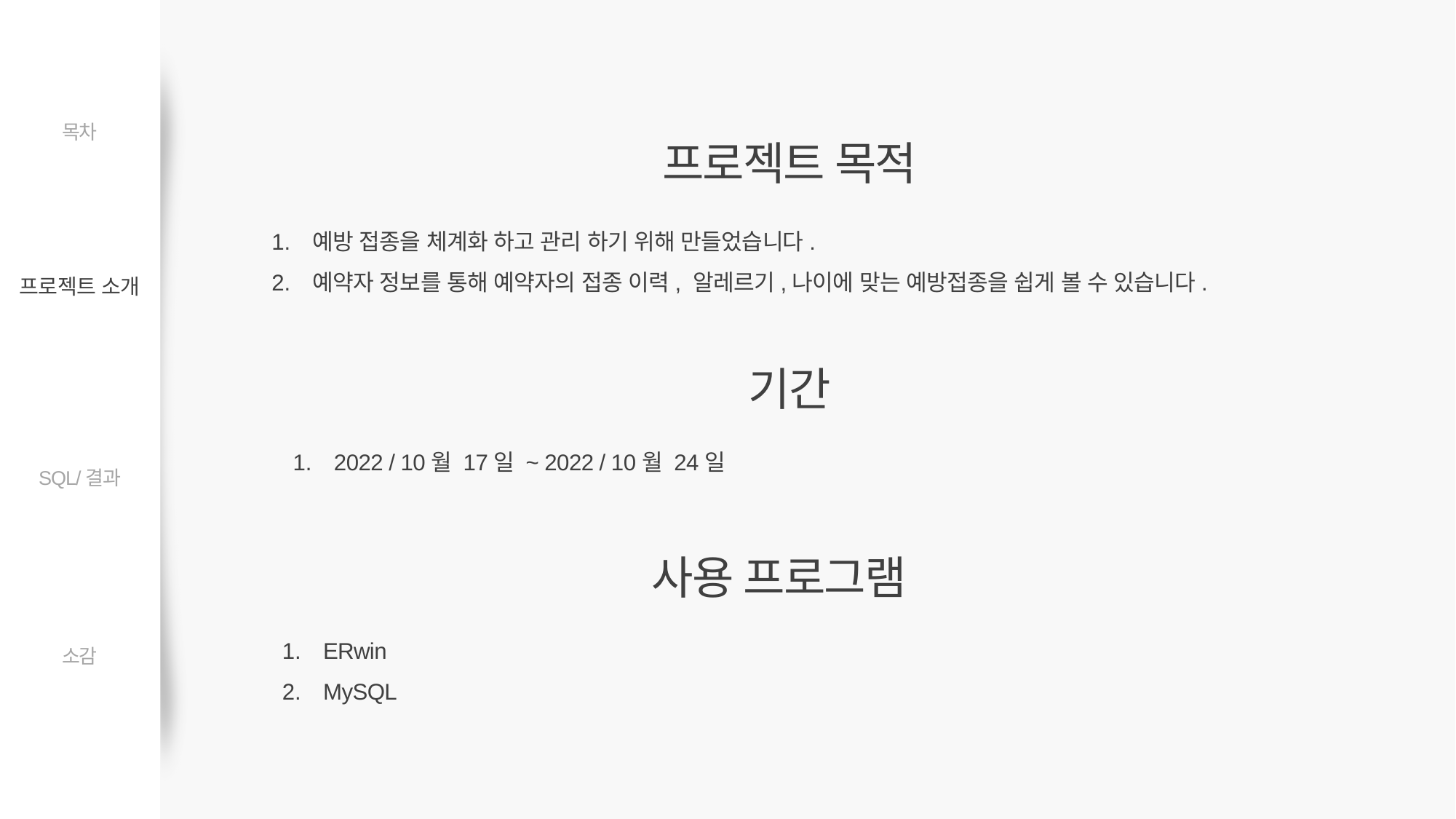

목차
프로젝트 목적
예방 접종을 체계화 하고 관리 하기 위해 만들었습니다.
예약자 정보를 통해 예약자의 접종 이력, 알레르기,나이에 맞는 예방접종을 쉽게 볼 수 있습니다.
프로젝트 소개

기간
2022 / 10월 17일 ~ 2022 / 10월 24일
SQL/결과
사용 프로그램

ERwin
MySQL
소감